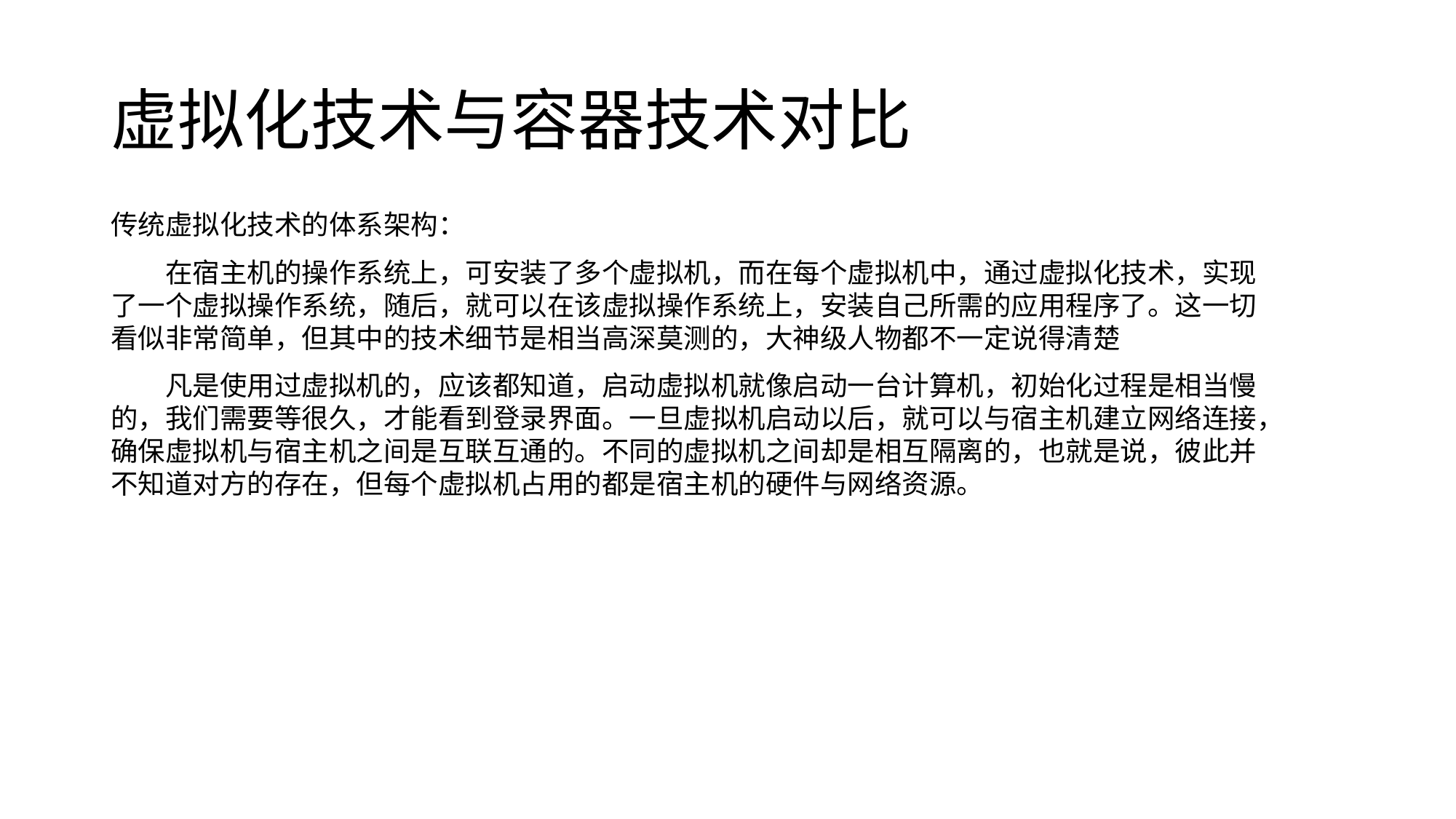

# 虚拟化技术与容器技术对比
传统虚拟化技术的体系架构：
在宿主机的操作系统上，可安装了多个虚拟机，而在每个虚拟机中，通过虚拟化技术，实现了一个虚拟操作系统，随后，就可以在该虚拟操作系统上，安装自己所需的应用程序了。这一切看似非常简单，但其中的技术细节是相当高深莫测的，大神级人物都不一定说得清楚
凡是使用过虚拟机的，应该都知道，启动虚拟机就像启动一台计算机，初始化过程是相当慢的，我们需要等很久，才能看到登录界面。一旦虚拟机启动以后，就可以与宿主机建立网络连接，确保虚拟机与宿主机之间是互联互通的。不同的虚拟机之间却是相互隔离的，也就是说，彼此并不知道对方的存在，但每个虚拟机占用的都是宿主机的硬件与网络资源。